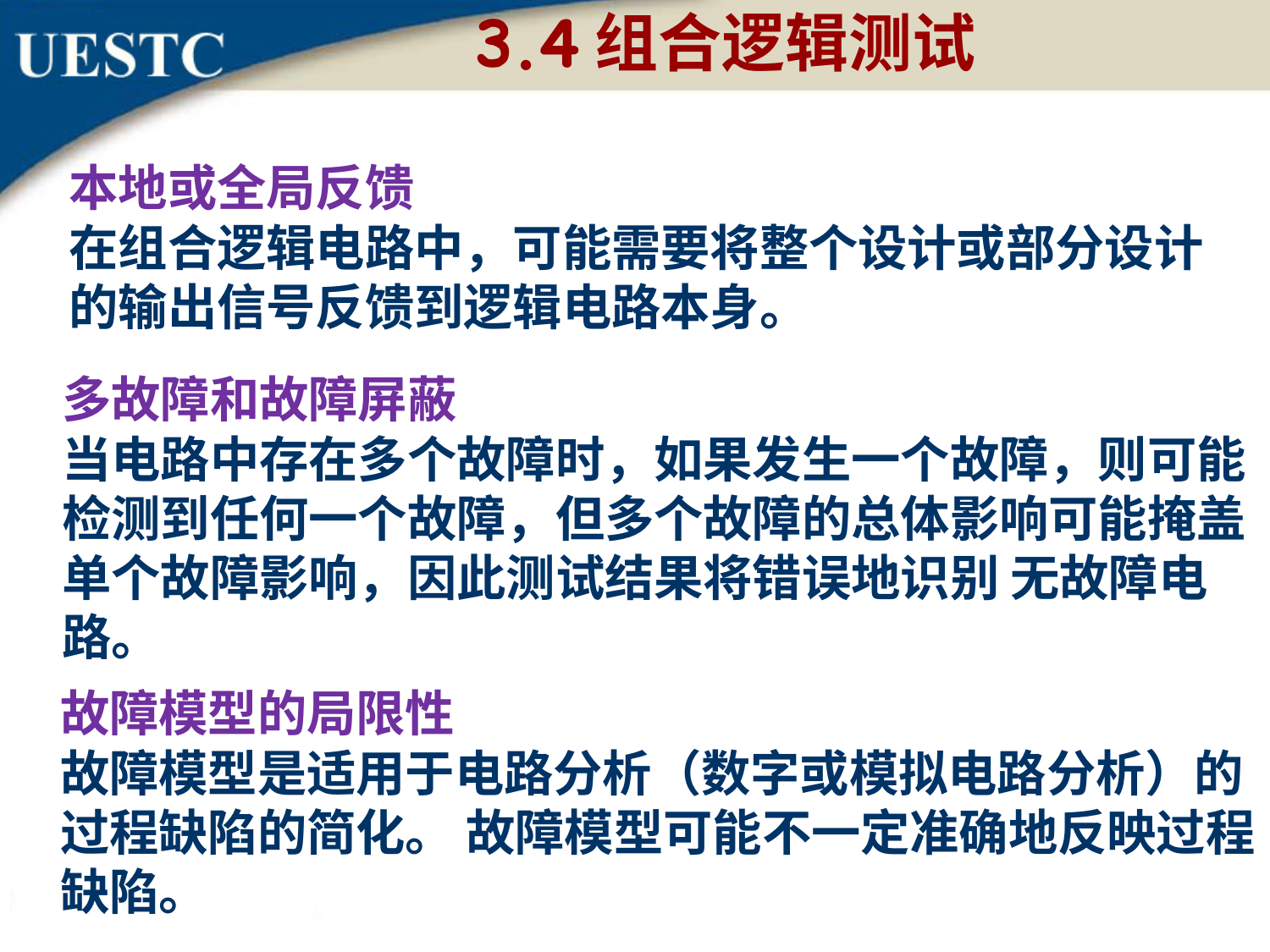

3.4组合逻辑测试

本地或全局反馈
在组合逻辑电路中，可能需要将整个设计或部分设计的输出信号反馈到逻辑电路本身。
多故障和故障屏蔽
当电路中存在多个故障时，如果发生一个故障，则可能检测到任何一个故障，但多个故障的总体影响可能掩盖单个故障影响，因此测试结果将错误地识别 无故障电路。
故障模型的局限性
故障模型是适用于电路分析（数字或模拟电路分析）的过程缺陷的简化。 故障模型可能不一定准确地反映过程缺陷。